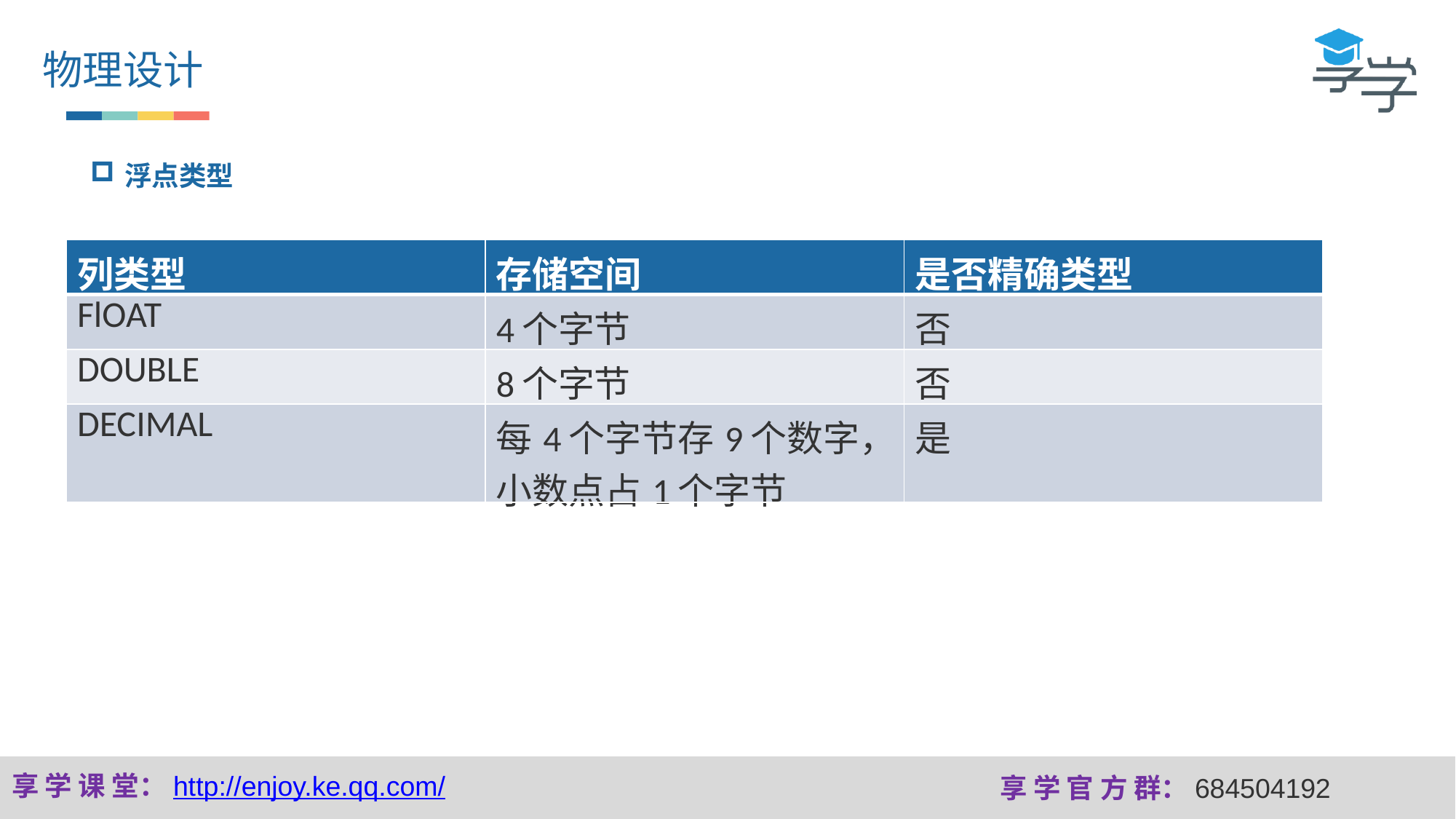

物理设计

浮点类型
| 列类型 | 存储空间 | 是否精确类型 |
| --- | --- | --- |
| FlOAT | 4个字节 | 否 |
| DOUBLE | 8个字节 | 否 |
| DECIMAL | 每4个字节存9个数字，小数点占1个字节 | 是 |